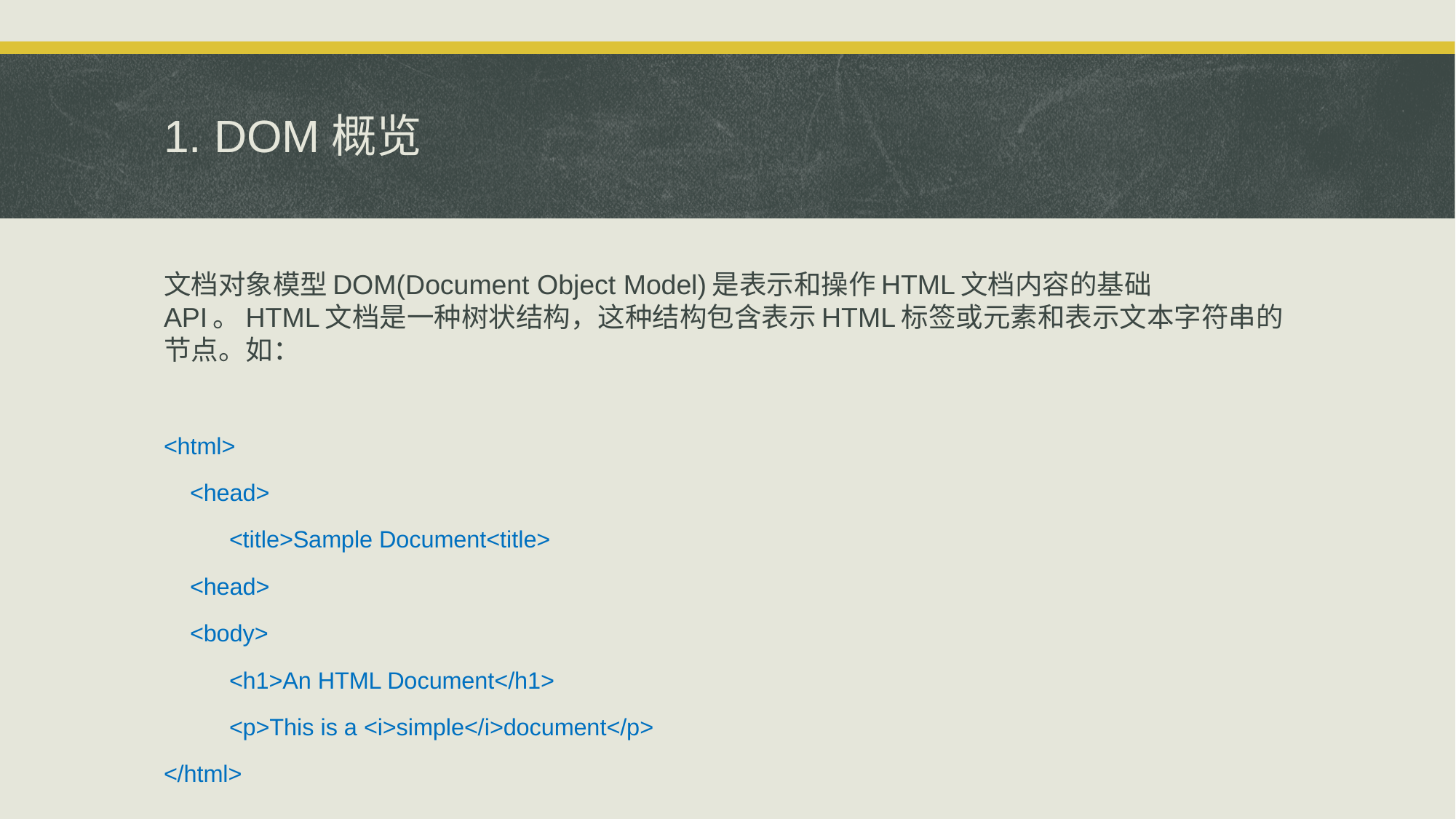

# 1. DOM概览
文档对象模型DOM(Document Object Model)是表示和操作HTML文档内容的基础API。HTML文档是一种树状结构，这种结构包含表示HTML标签或元素和表示文本字符串的节点。如：

<html>
    <head>
          <title>Sample Document<title>
    <head>
    <body>
          <h1>An HTML Document</h1>
          <p>This is a <i>simple</i>document</p>
</html>